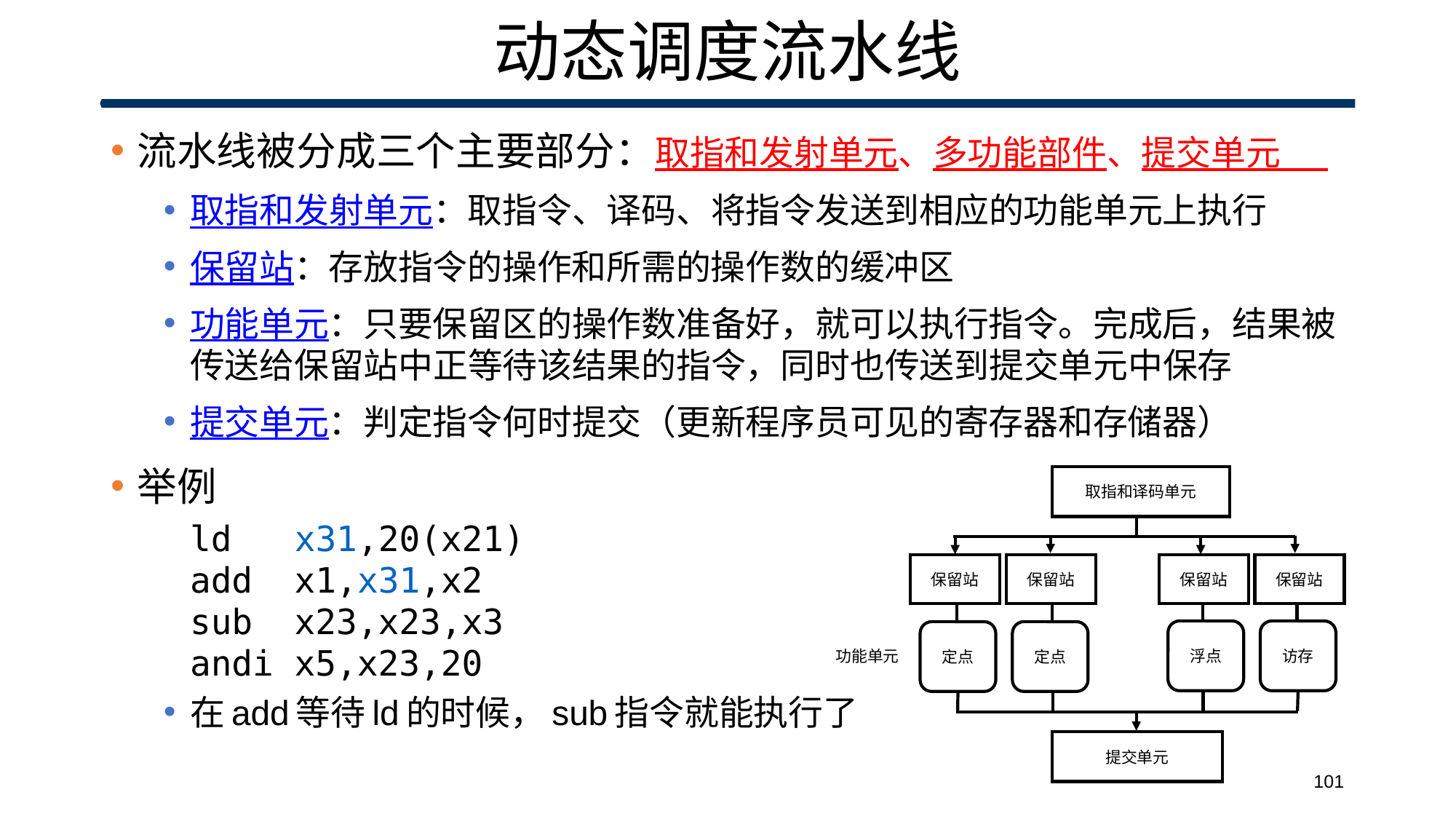

# 动态调度流水线
流水线被分成三个主要部分：取指和发射单元、多功能部件、提交单元
取指和发射单元：取指令、译码、将指令发送到相应的功能单元上执行
保留站：存放指令的操作和所需的操作数的缓冲区
功能单元：只要保留区的操作数准备好，就可以执行指令。完成后，结果被传送给保留站中正等待该结果的指令，同时也传送到提交单元中保存
提交单元：判定指令何时提交（更新程序员可见的寄存器和存储器）
举例
	ld   x31,20(x21)
add  x1,x31,x2
sub  x23,x23,x3
andi x5,x23,20
在add等待ld的时候，sub指令就能执行了
取指和译码单元
保留站
保留站
保留站
保留站
浮点
访存
定点
定点
功能单元
提交单元
101